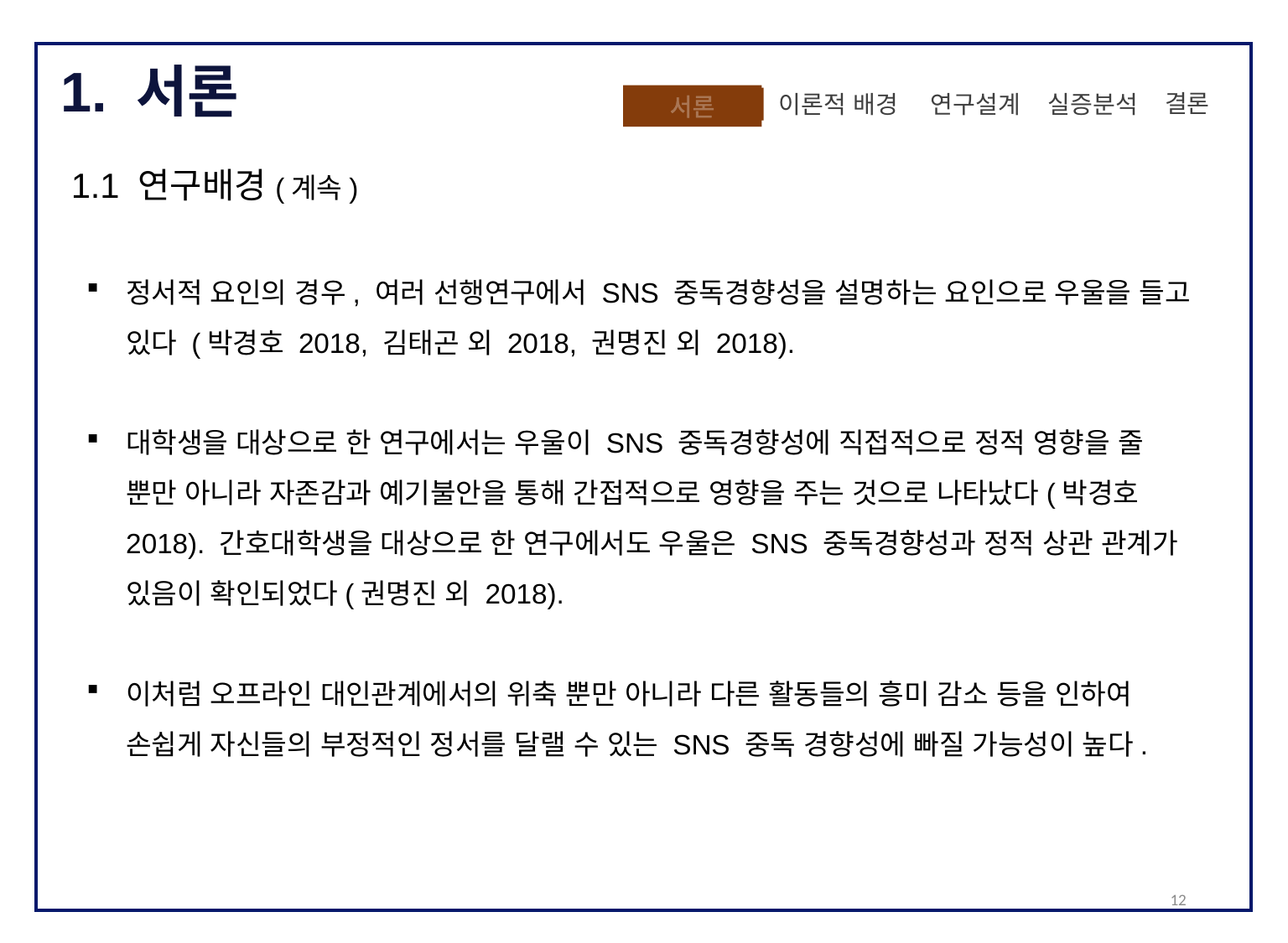

1. 서론
 결론
실증분석
이론적 배경
 연구설계
서론

1.1 연구배경(계속)
정서적 요인의 경우, 여러 선행연구에서 SNS 중독경향성을 설명하는 요인으로 우울을 들고 있다 (박경호 2018, 김태곤 외 2018, 권명진 외 2018).

대학생을 대상으로 한 연구에서는 우울이 SNS 중독경향성에 직접적으로 정적 영향을 줄 뿐만 아니라 자존감과 예기불안을 통해 간접적으로 영향을 주는 것으로 나타났다(박경호 2018). 간호대학생을 대상으로 한 연구에서도 우울은 SNS 중독경향성과 정적 상관 관계가 있음이 확인되었다(권명진 외 2018).

이처럼 오프라인 대인관계에서의 위축 뿐만 아니라 다른 활동들의 흥미 감소 등을 인하여 손쉽게 자신들의 부정적인 정서를 달랠 수 있는 SNS 중독 경향성에 빠질 가능성이 높다.

12